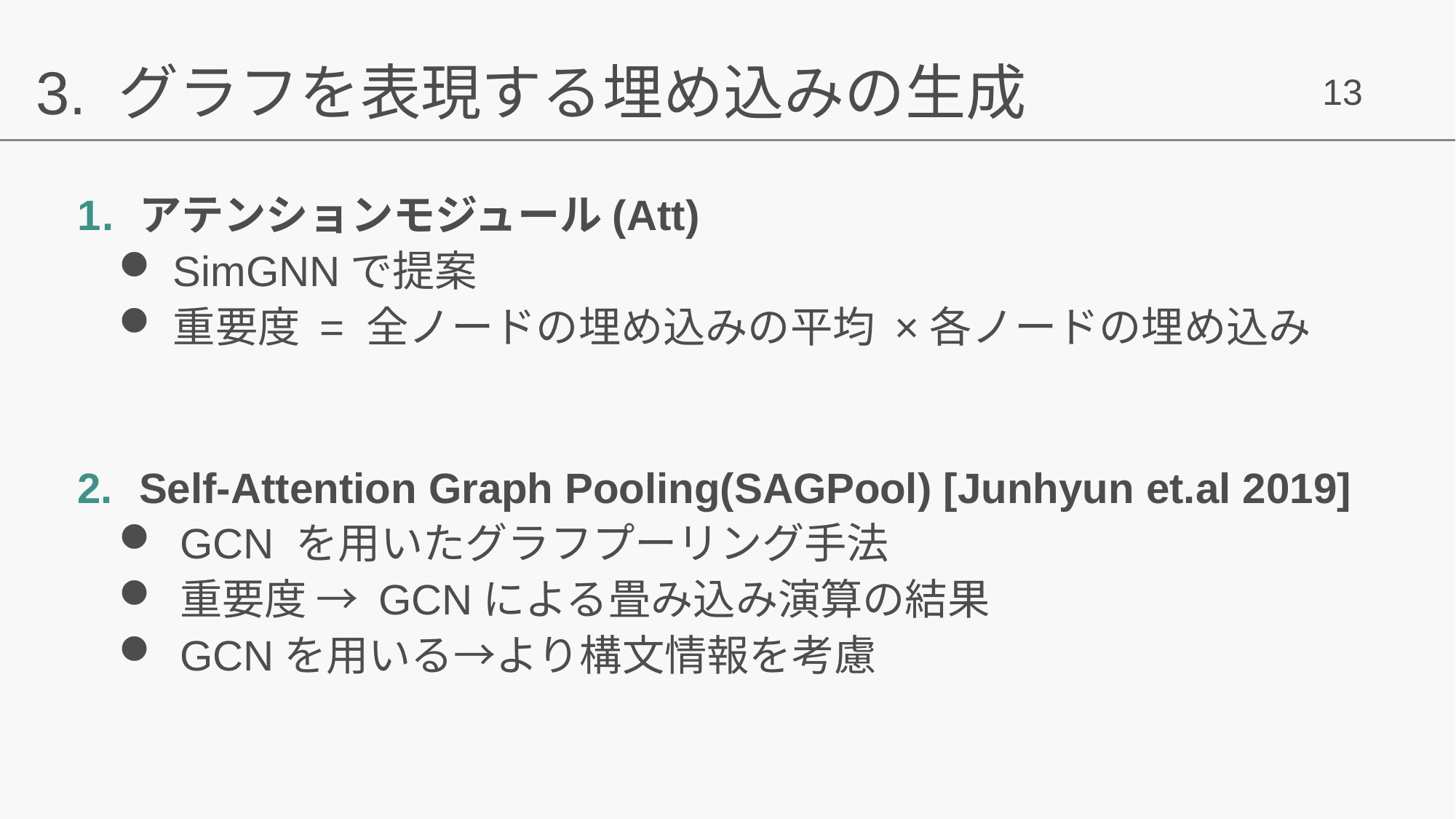

3. グラフを表現する埋め込みの生成

アテンションモジュール(Att)
SimGNNで提案
重要度 = 全ノードの埋め込みの平均 ×各ノードの埋め込み

Self-Attention Graph Pooling(SAGPool) [Junhyun et.al 2019]
GCN を用いたグラフプーリング手法
重要度 → GCNによる畳み込み演算の結果
GCNを用いる→より構文情報を考慮